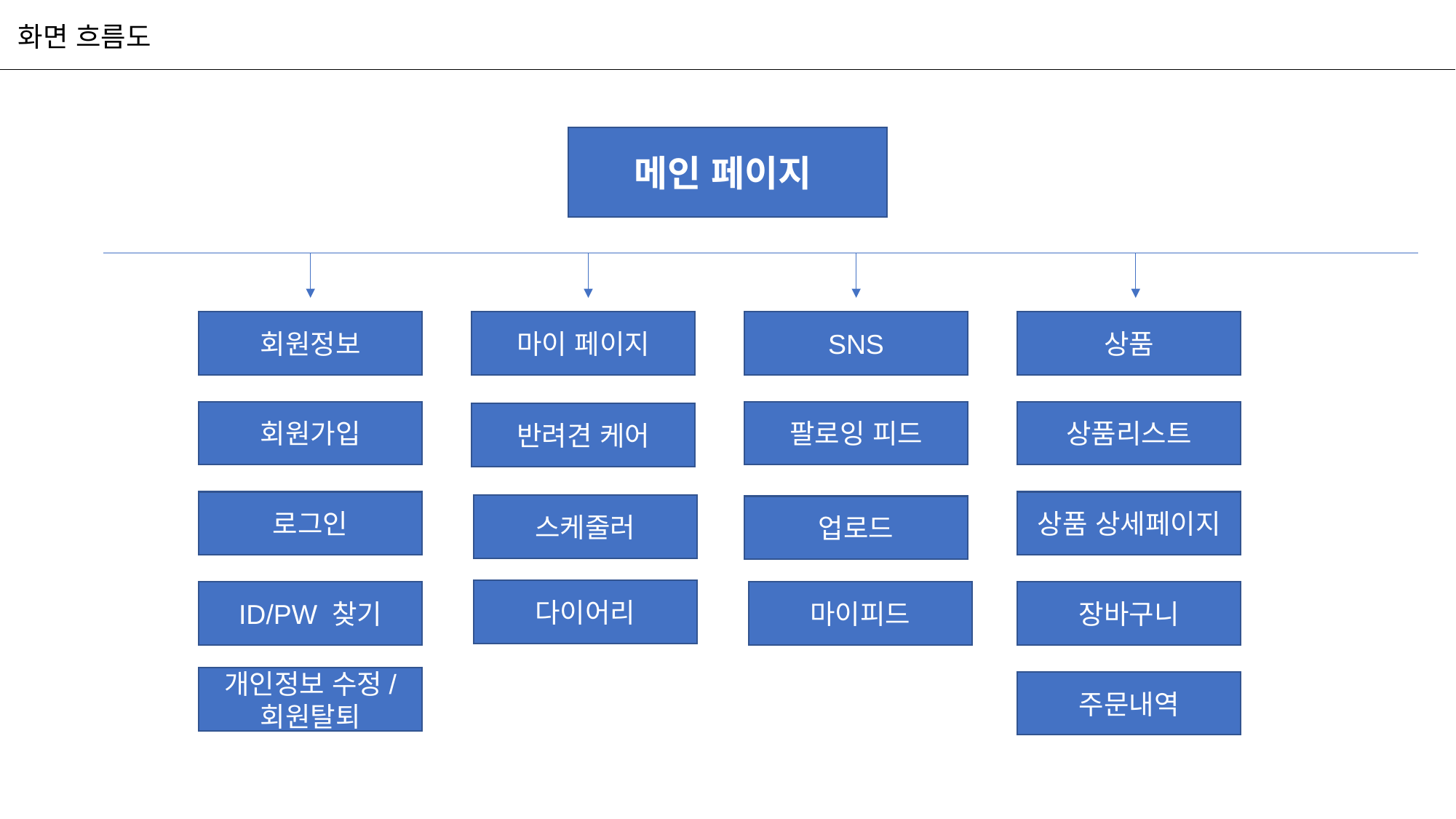

화면 흐름도
메인 페이지
회원정보
마이 페이지
SNS
상품
회원가입
팔로잉 피드
상품리스트
반려견 케어
로그인
상품 상세페이지
스케줄러
업로드
다이어리
ID/PW 찾기
마이피드
장바구니
개인정보 수정/
회원탈퇴
주문내역